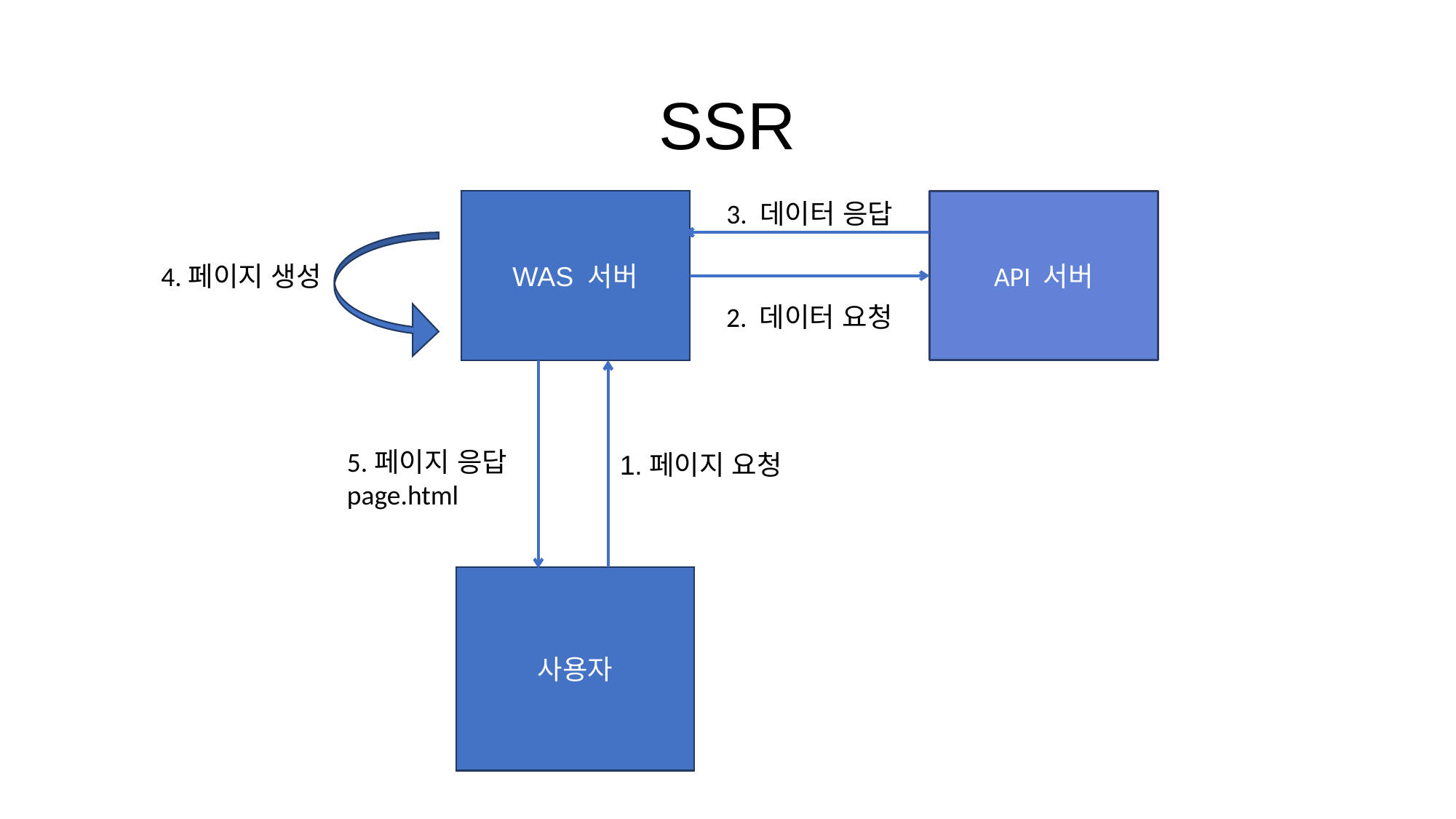

# SSR
WAS 서버
3. 데이터 응답
API 서버

4.페이지 생성
2. 데이터 요청
5.페이지 응답
page.html
1.페이지 요청
사용자